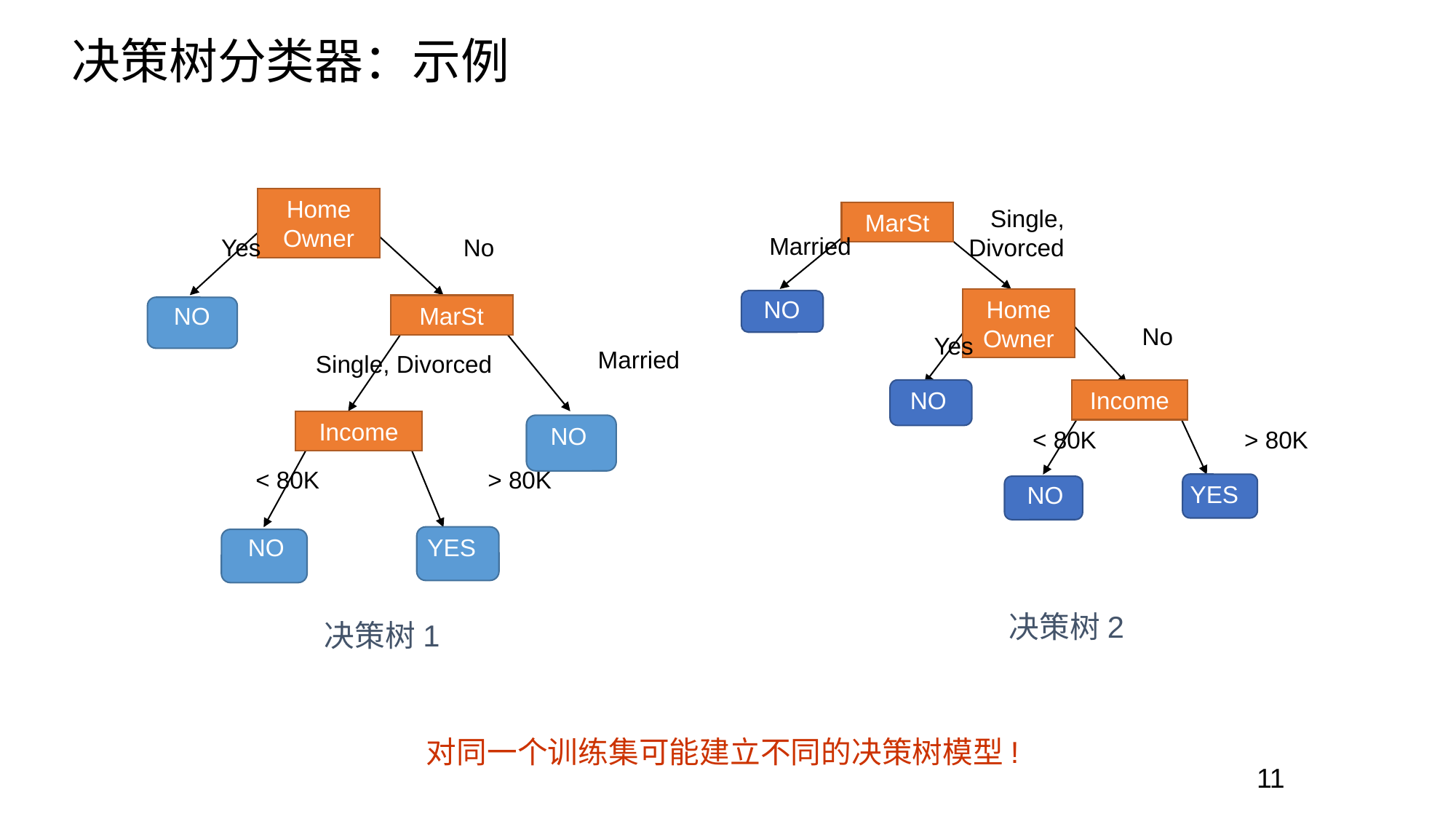

# 决策树分类器：示例
Home Owner
Yes
No

NO
MarSt

Married
Single, Divorced
Income
NO

< 80K
> 80K
YES

NO

Single, Divorced
MarSt
Married

NO
Home Owner

No

Yes

NO
Income

< 80K
> 80K
YES

NO

决策树2
决策树1
对同一个训练集可能建立不同的决策树模型!
11